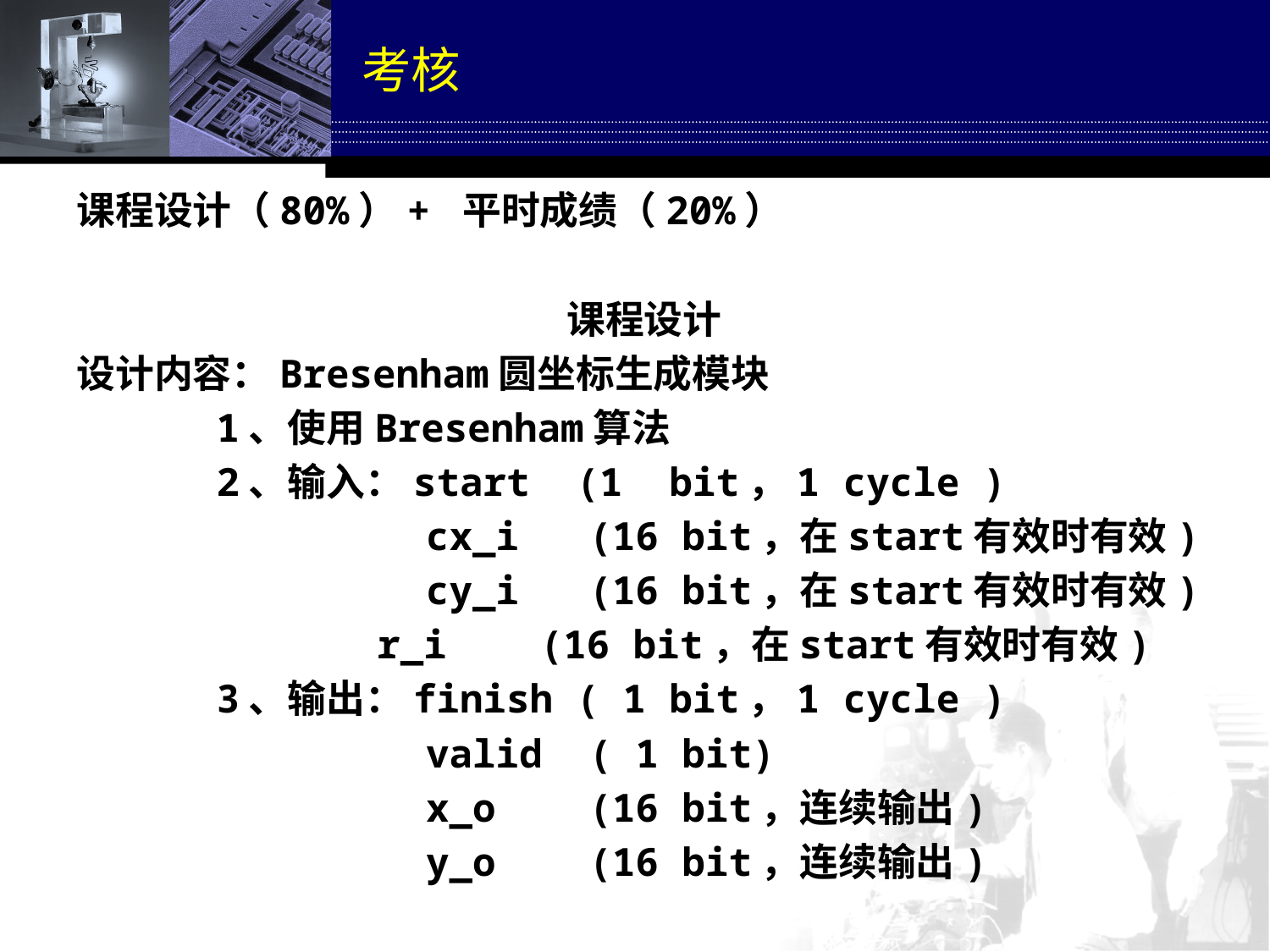

# 考核
课程设计（80%）+ 平时成绩（20%）

课程设计
设计内容：Bresenham圆坐标生成模块
      1、使用Bresenham算法
      2、输入：start  (1  bit，1 cycle )
               cx_i   (16 bit，在start有效时有效)
               cy_i   (16 bit，在start有效时有效)
     		  r_i    (16 bit，在start有效时有效)
      3、输出：finish ( 1 bit，1 cycle )
               valid  ( 1 bit)
               x_o    (16 bit，连续输出)
               y_o    (16 bit，连续输出)